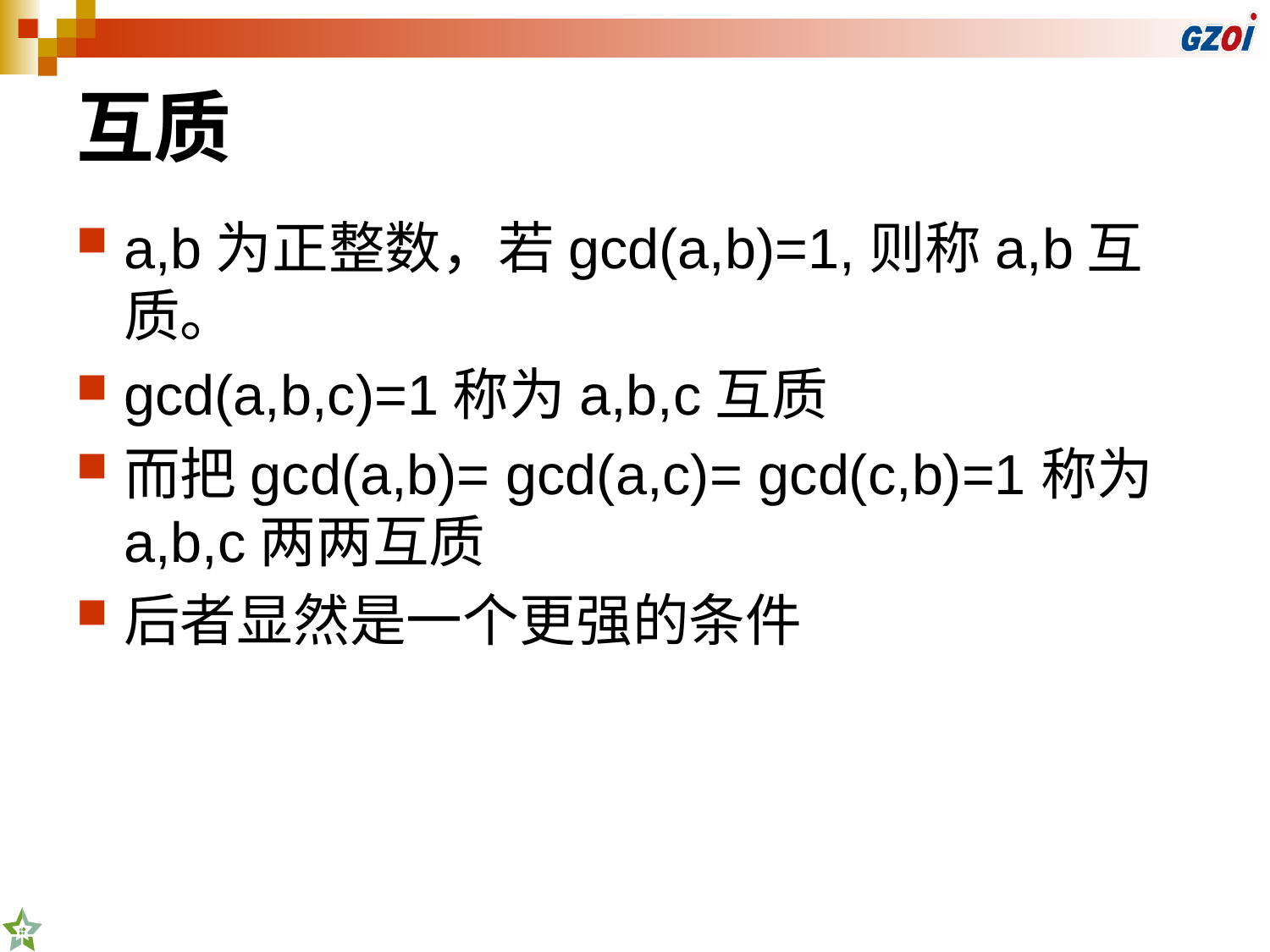

# 互质
a,b为正整数，若gcd(a,b)=1,则称a,b互质。
gcd(a,b,c)=1称为a,b,c互质
而把gcd(a,b)= gcd(a,c)= gcd(c,b)=1称为a,b,c两两互质
后者显然是一个更强的条件